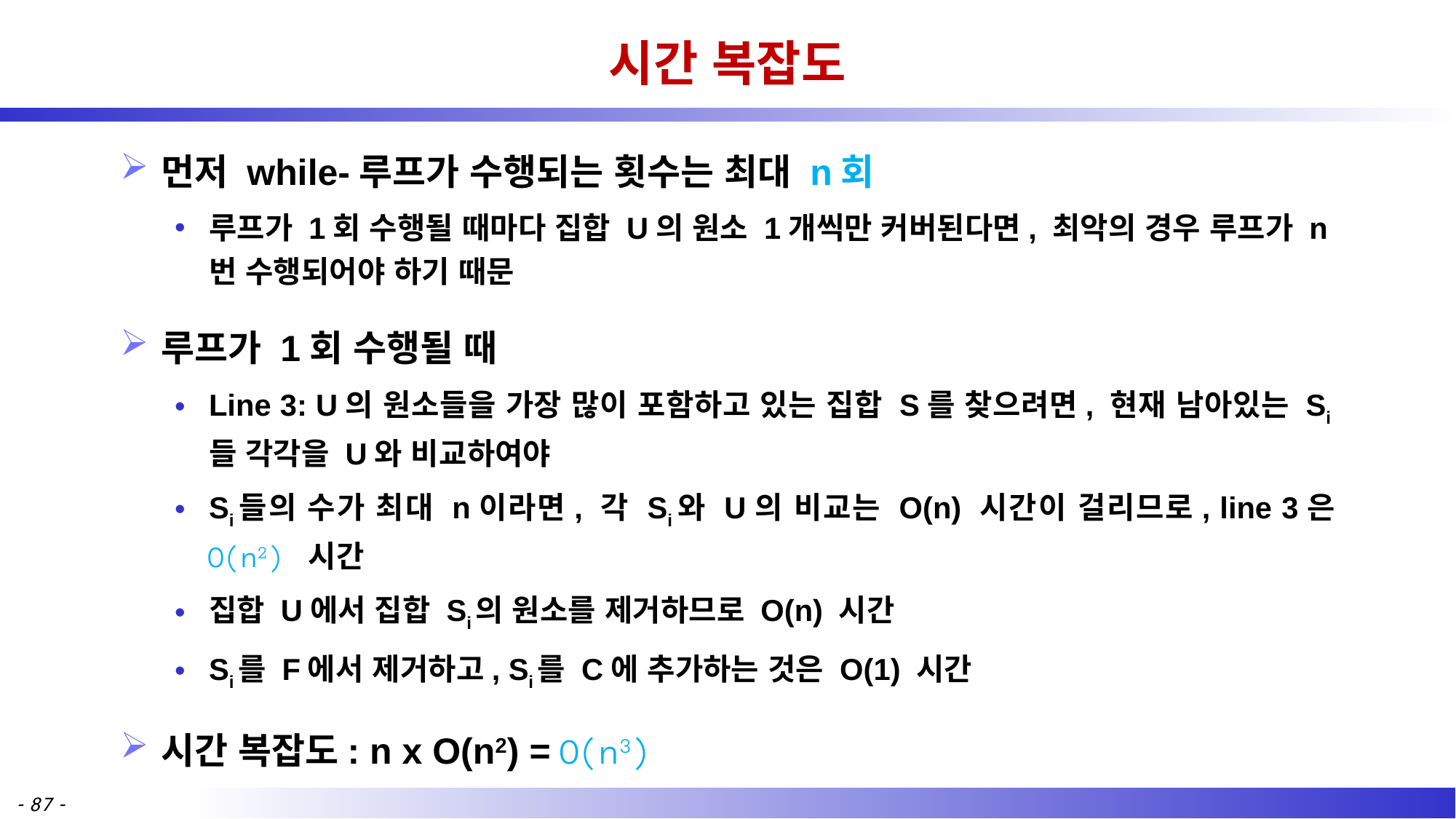

# 시간 복잡도
먼저 while-루프가 수행되는 횟수는 최대 n회
루프가 1회 수행될 때마다 집합 U의 원소 1개씩만 커버된다면, 최악의 경우 루프가 n번 수행되어야 하기 때문
루프가 1회 수행될 때
Line 3: U의 원소들을 가장 많이 포함하고 있는 집합 S를 찾으려면, 현재 남아있는 Si들 각각을 U와 비교하여야
Si들의 수가 최대 n이라면, 각 Si와 U의 비교는 O(n) 시간이 걸리므로, line 3은 O(n2) 시간
집합 U에서 집합 Si의 원소를 제거하므로 O(n) 시간
Si를 F에서 제거하고, Si를 C에 추가하는 것은 O(1) 시간
시간 복잡도: n x O(n2) = O(n3)
- 87 -